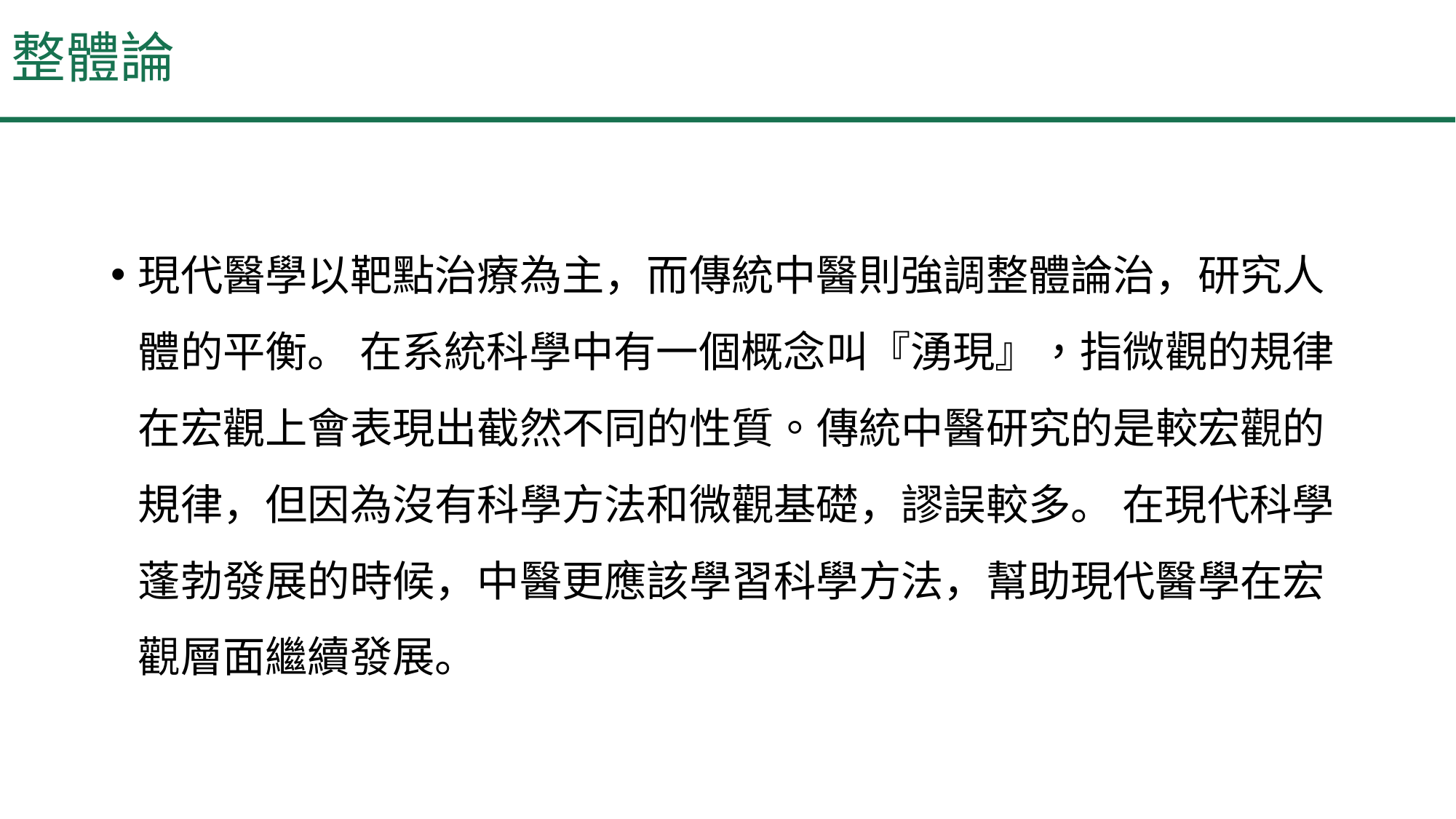

# 整體論
現代醫學以靶點治療為主，而傳統中醫則強調整體論治，研究人體的平衡。 在系統科學中有一個概念叫『湧現』，指微觀的規律在宏觀上會表現出截然不同的性質。傳統中醫研究的是較宏觀的規律，但因為沒有科學方法和微觀基礎，謬誤較多。 在現代科學蓬勃發展的時候，中醫更應該學習科學方法，幫助現代醫學在宏觀層面繼續發展。